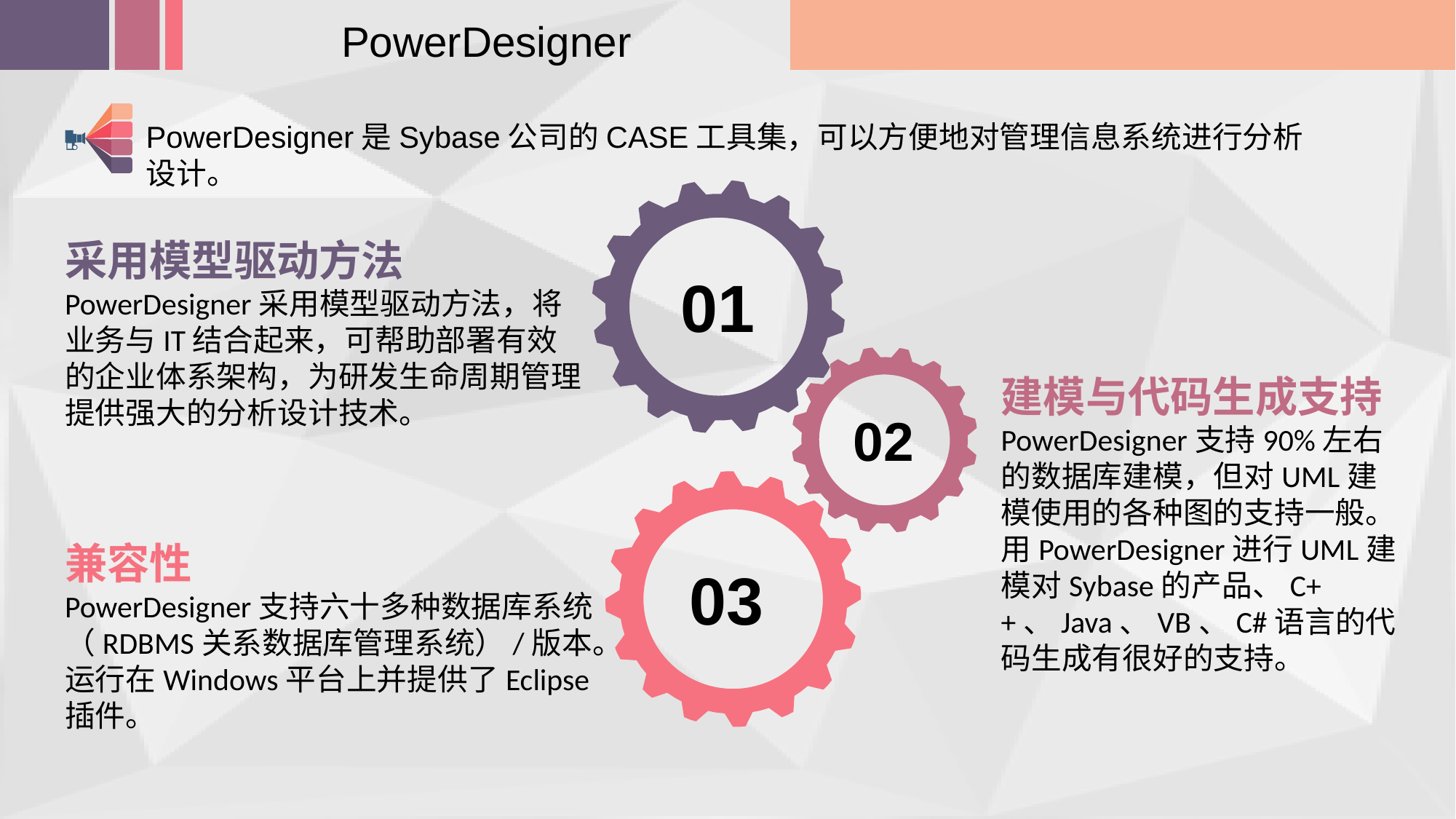

PowerDesigner

PowerDesigner是Sybase公司的CASE工具集，可以方便地对管理信息系统进行分析设计。

采用模型驱动方法
PowerDesigner采用模型驱动方法，将业务与IT结合起来，可帮助部署有效的企业体系架构，为研发生命周期管理提供强大的分析设计技术。
01

建模与代码生成支持
PowerDesigner支持90%左右的数据库建模，但对UML建模使用的各种图的支持一般。
用PowerDesigner进行UML建模对Sybase的产品、C++、Java、VB、C#语言的代码生成有很好的支持。
02

兼容性
PowerDesigner支持六十多种数据库系统（RDBMS关系数据库管理系统）/版本。运行在Windows平台上并提供了Eclipse插件。
03